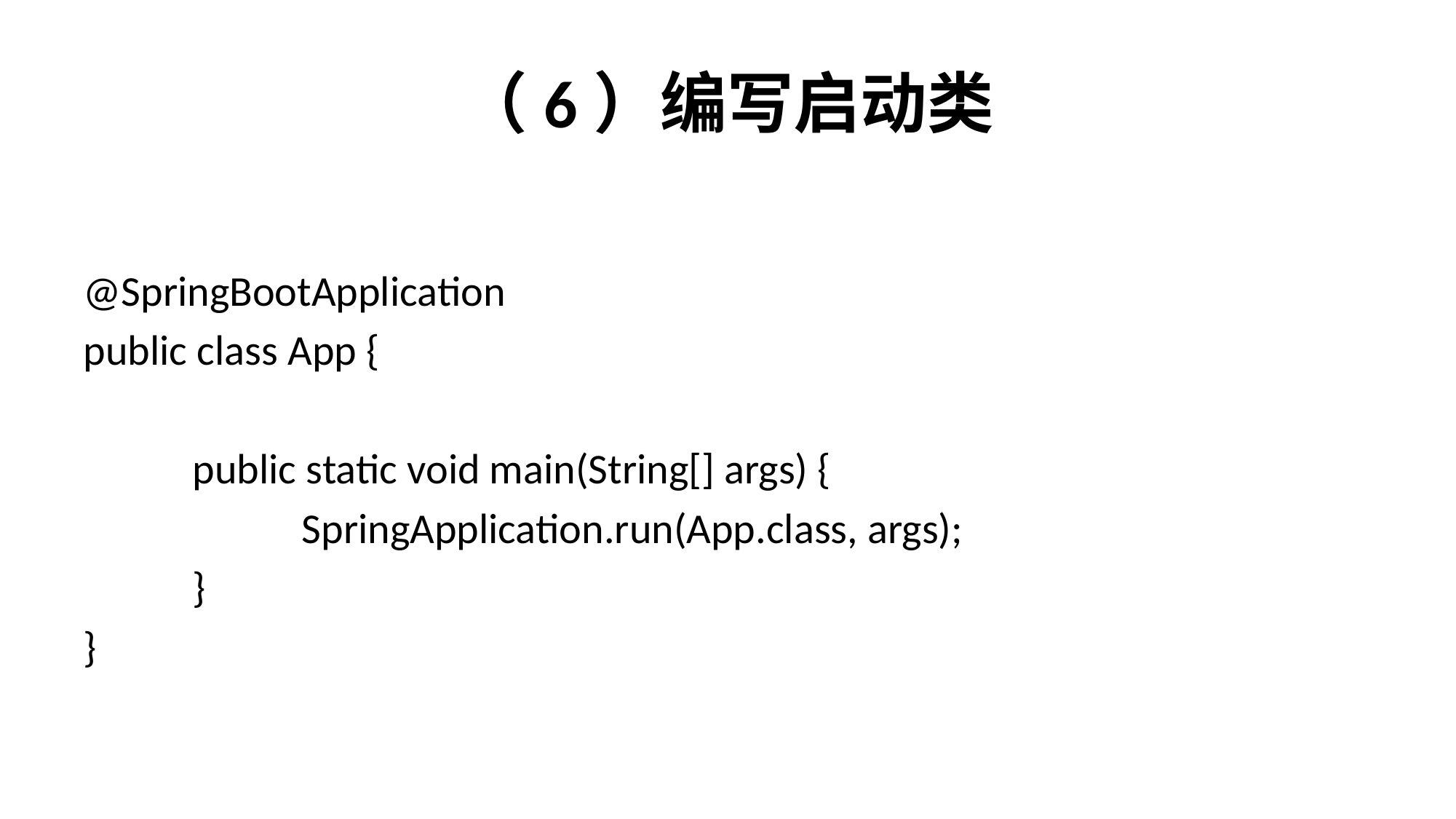

# （6）编写启动类

@SpringBootApplication
public class App {

	public static void main(String[] args) {
		SpringApplication.run(App.class, args);
	}
}